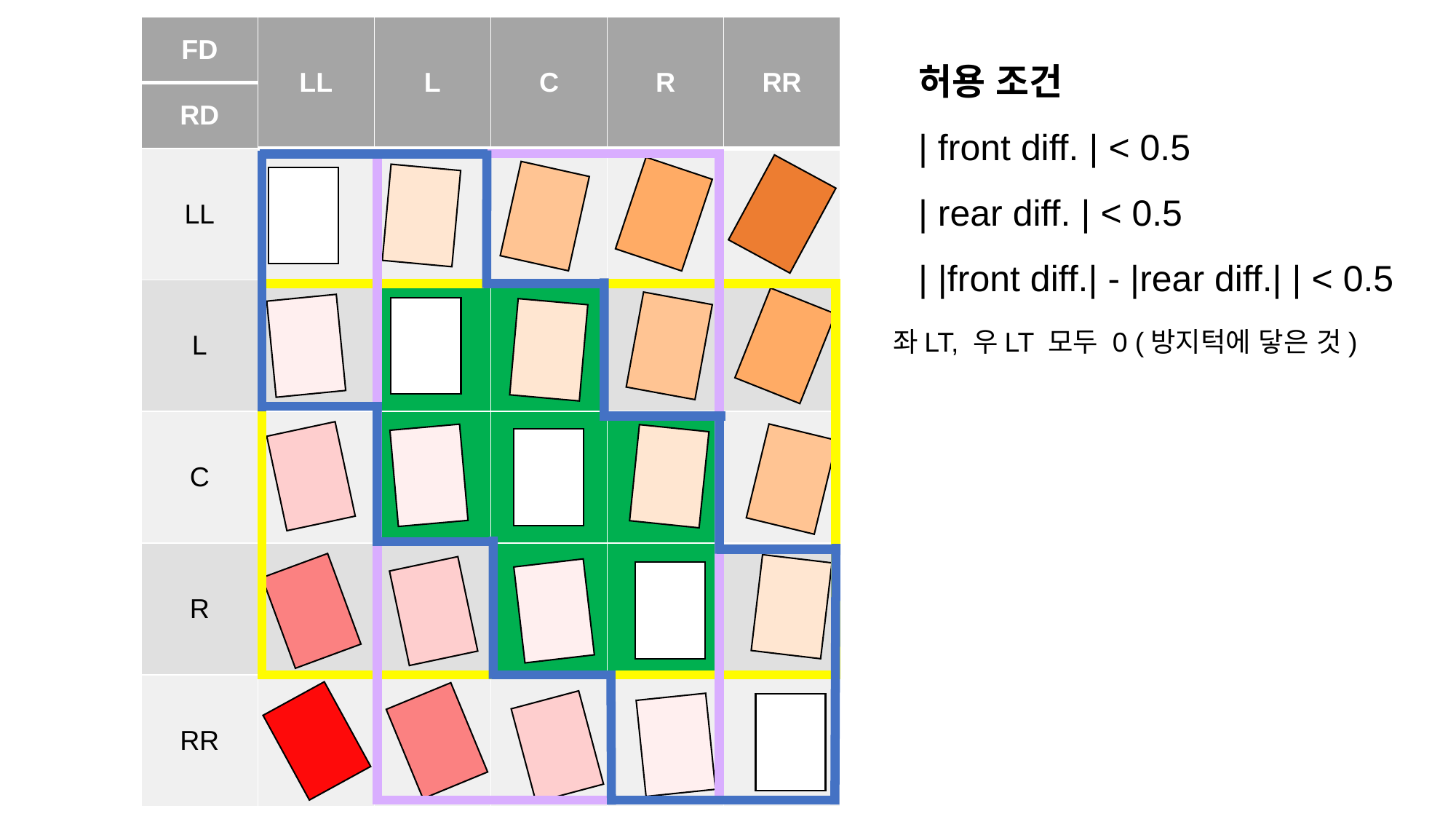

| FD | LL | L | C | R | RR |
| --- | --- | --- | --- | --- | --- |
| RD |  |  |  |  |  |
| LL |  |  |  |  |  |
| L |  |  |  |  |  |
| C |  |  |  |  |  |
| R |  |  |  |  |  |
| RR |  |  |  |  |  |
허용 조건
| front diff. | < 0.5
| rear diff. | < 0.5
| |front diff.| - |rear diff.| | < 0.5

좌LT, 우LT 모두 0 (방지턱에 닿은 것)